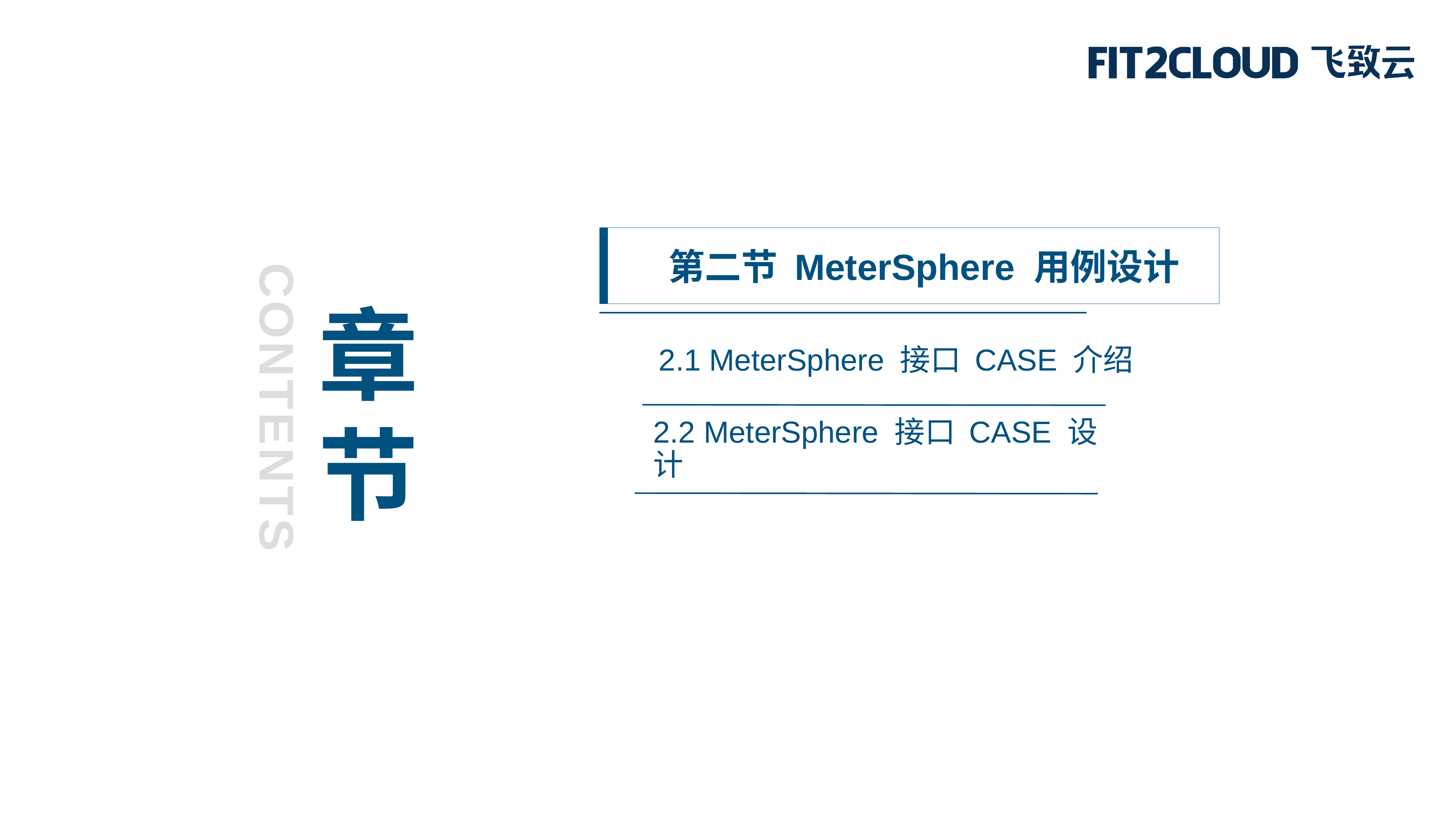

第二节 MeterSphere 用例设计

章
节

2.1 MeterSphere 接口 CASE 介绍
CONTENTS

2.2 MeterSphere 接口 CASE 设计